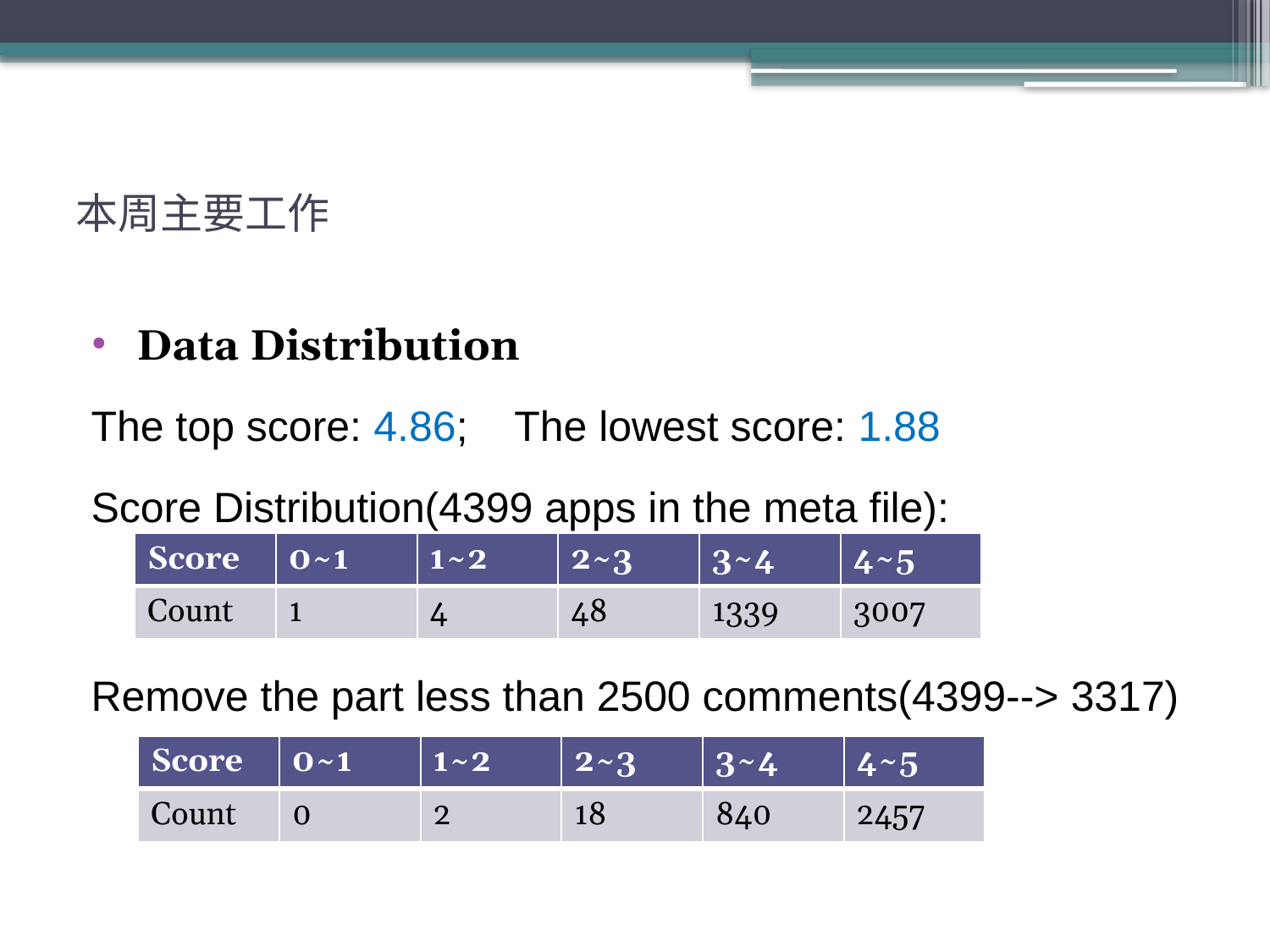

# 本周主要工作
 Data Distribution
The top score: 4.86;    The lowest score: 1.88
Score Distribution(4399 apps in the meta file):

Remove the part less than 2500 comments(4399--> 3317)
| Score | 0~1 | 1~2 | 2~3 | 3~4 | 4~5 |
| --- | --- | --- | --- | --- | --- |
| Count | 1 | 4 | 48 | 1339 | 3007 |
| Score | 0~1 | 1~2 | 2~3 | 3~4 | 4~5 |
| --- | --- | --- | --- | --- | --- |
| Count | 0 | 2 | 18 | 840 | 2457 |